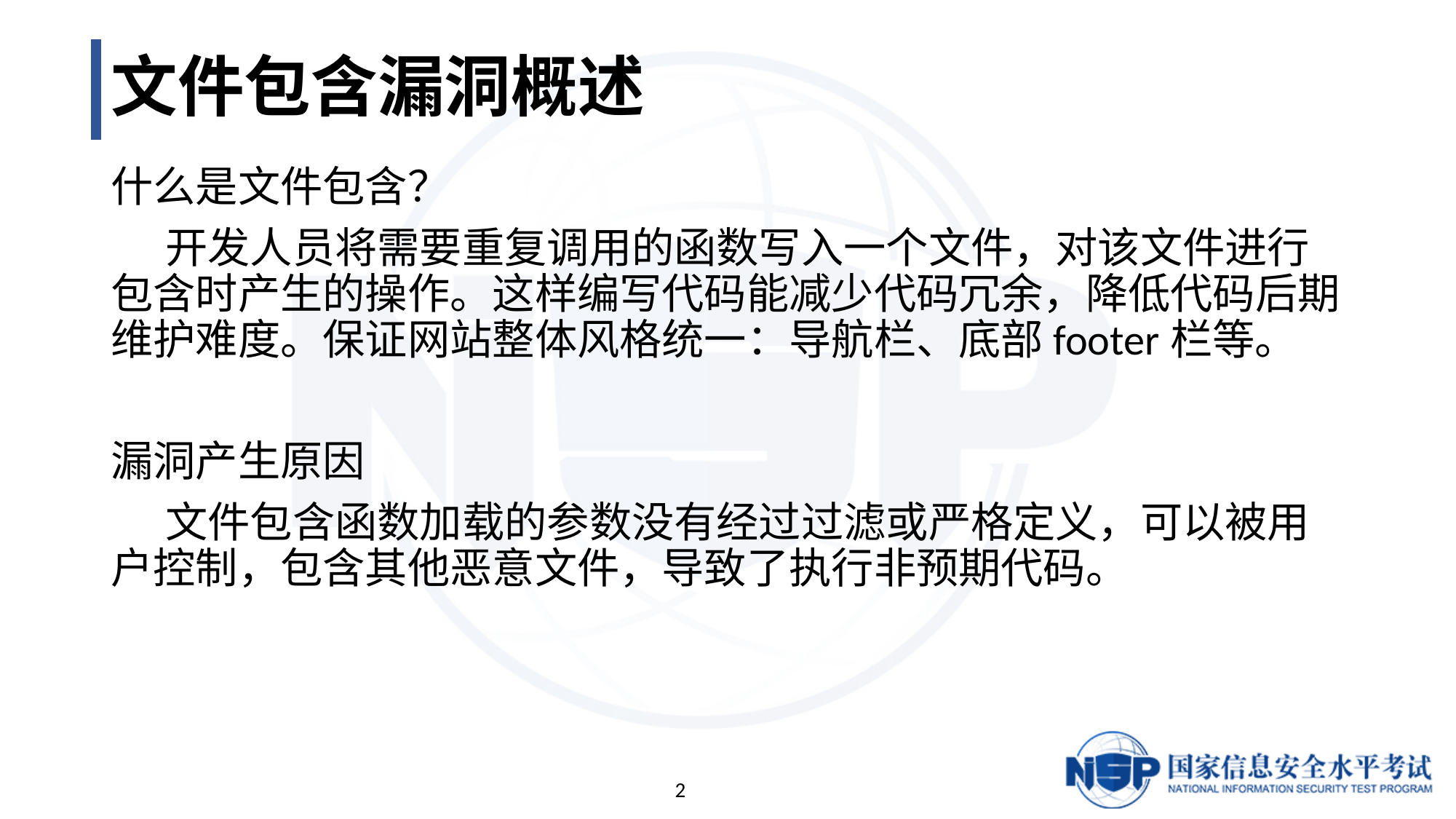

# 文件包含漏洞概述
什么是文件包含？
开发人员将需要重复调用的函数写入一个文件，对该文件进行包含时产生的操作。这样编写代码能减少代码冗余，降低代码后期维护难度。保证网站整体风格统一：导航栏、底部footer栏等。

漏洞产生原因
文件包含函数加载的参数没有经过过滤或严格定义，可以被用户控制，包含其他恶意文件，导致了执行非预期代码。